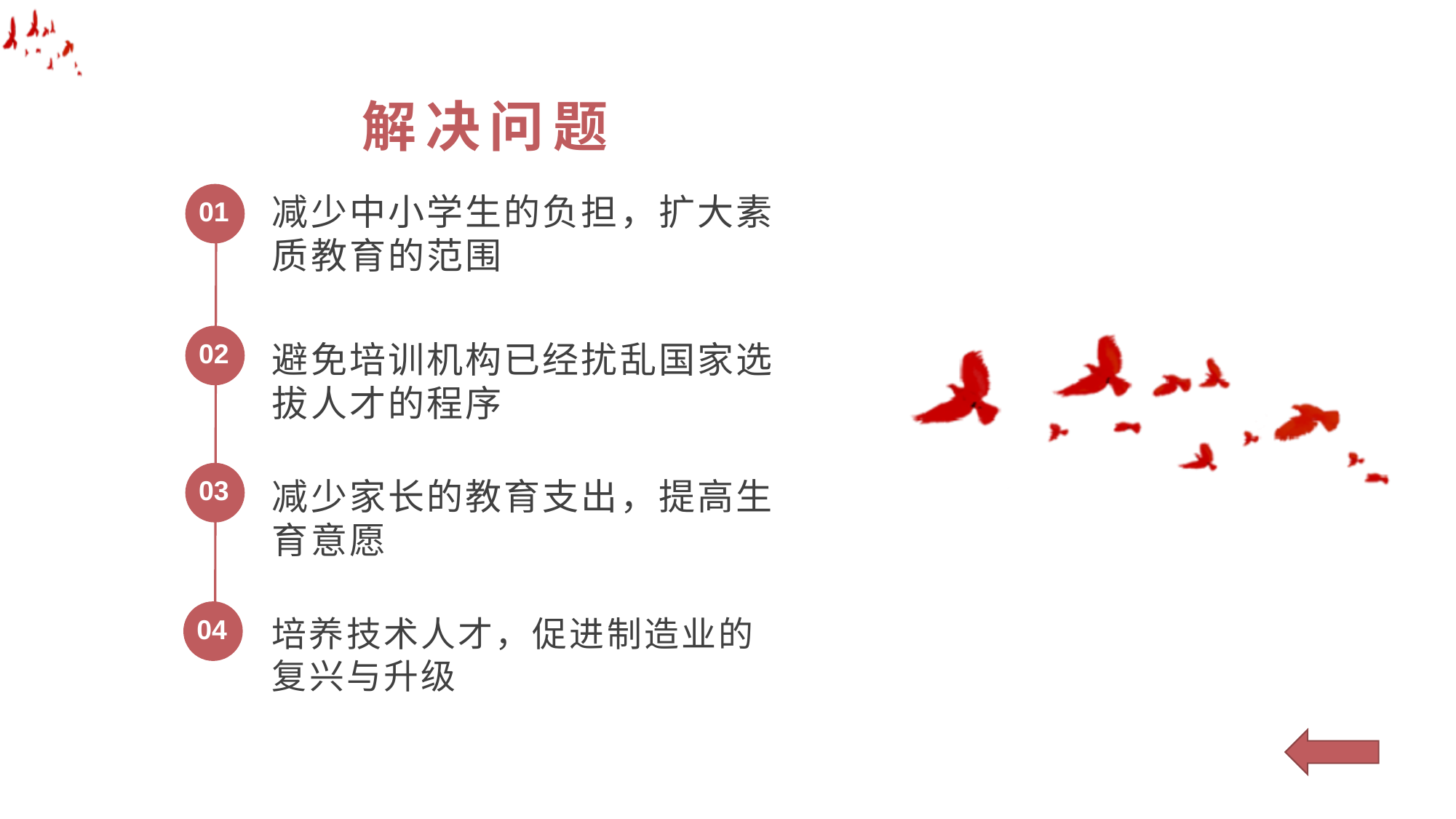

解决问题
减少中小学生的负担，扩大素质教育的范围

01

避免培训机构已经扰乱国家选拔人才的程序
02

减少家长的教育支出，提高生育意愿
03

04
培养技术人才，促进制造业的复兴与升级